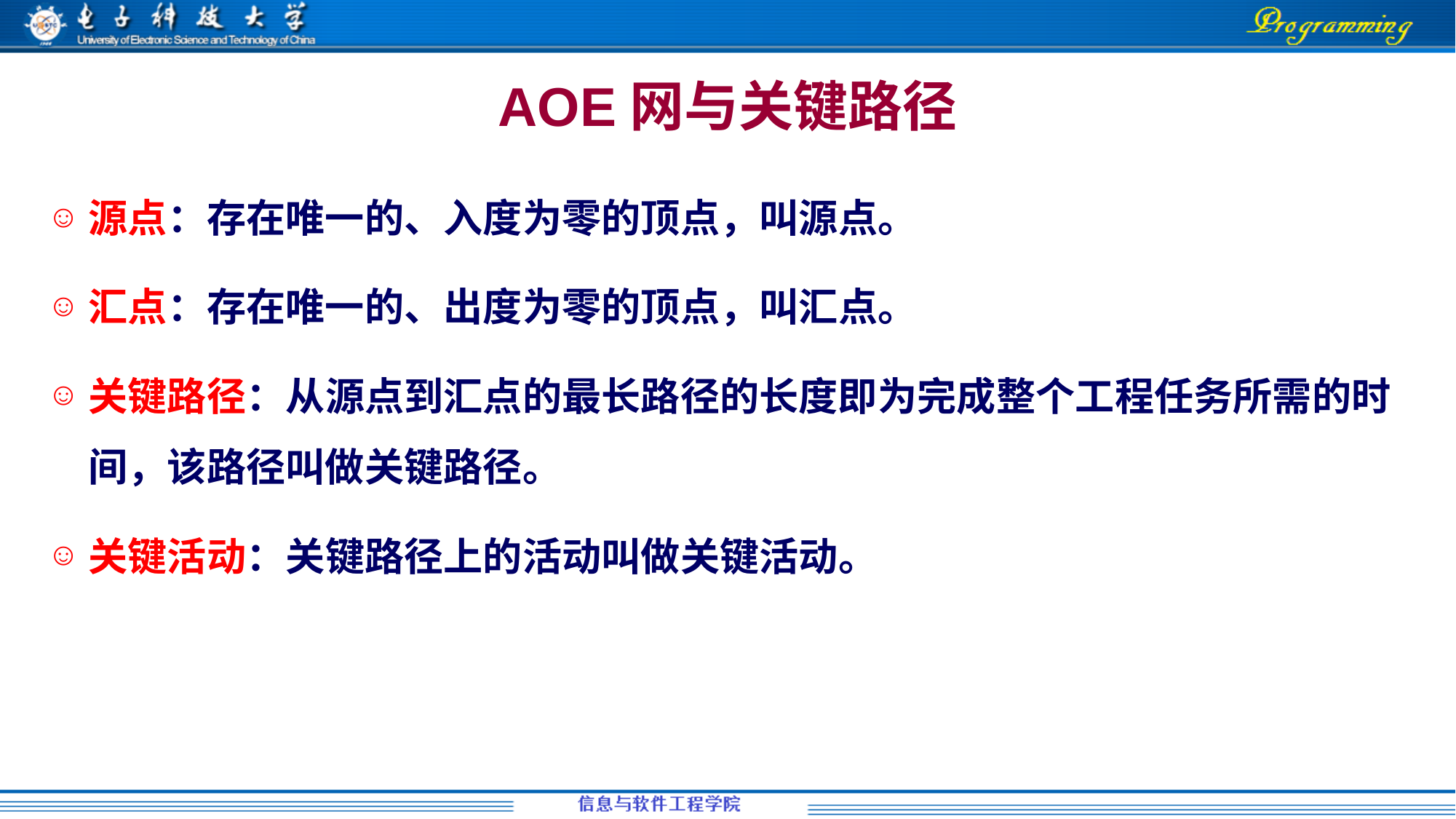

# AOE网与关键路径
源点：存在唯一的、入度为零的顶点，叫源点。
汇点：存在唯一的、出度为零的顶点，叫汇点。
关键路径：从源点到汇点的最长路径的长度即为完成整个工程任务所需的时间，该路径叫做关键路径。
关键活动：关键路径上的活动叫做关键活动。